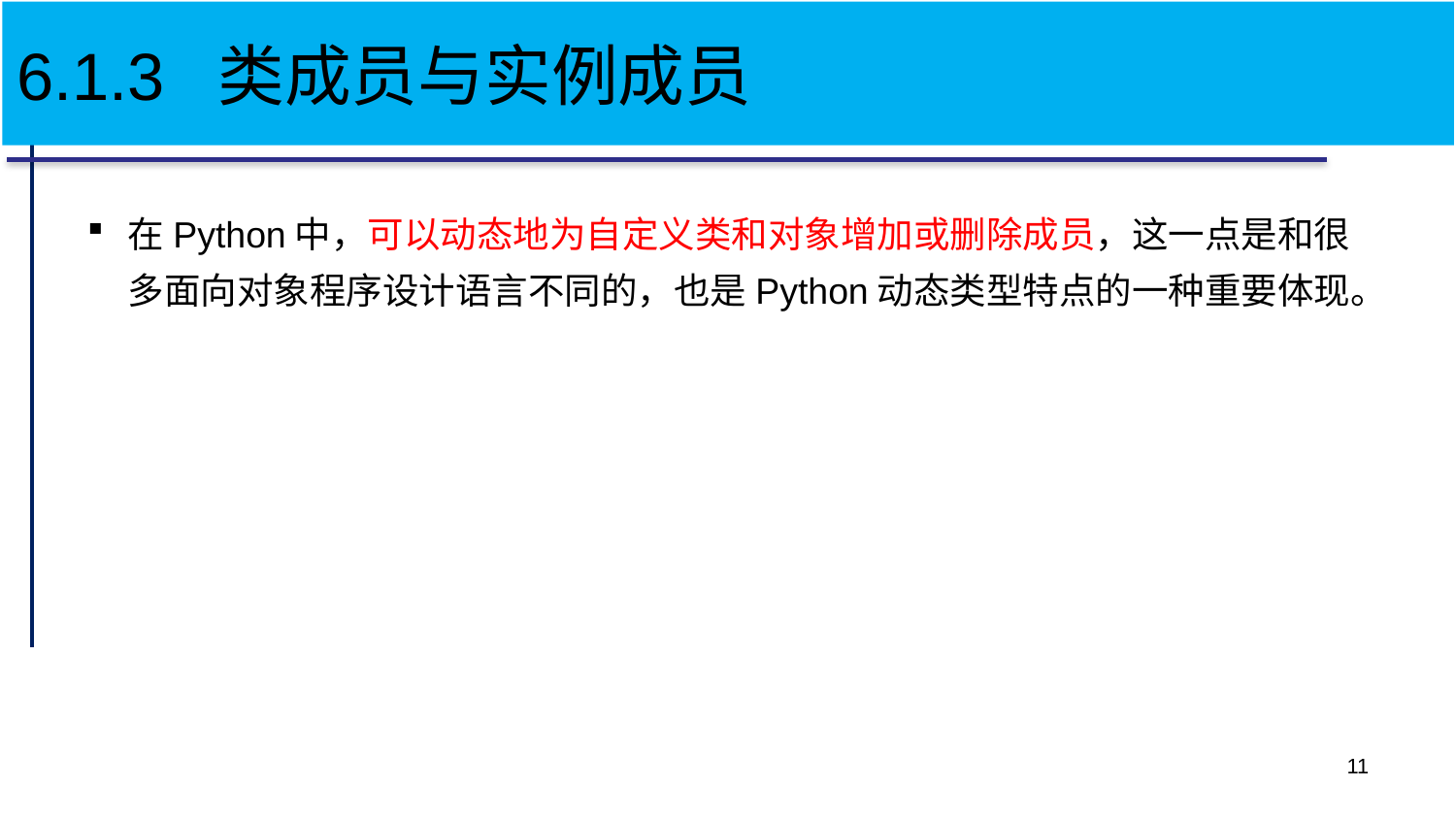

# 6.1.3  类成员与实例成员
在Python中，可以动态地为自定义类和对象增加或删除成员，这一点是和很多面向对象程序设计语言不同的，也是Python动态类型特点的一种重要体现。

11